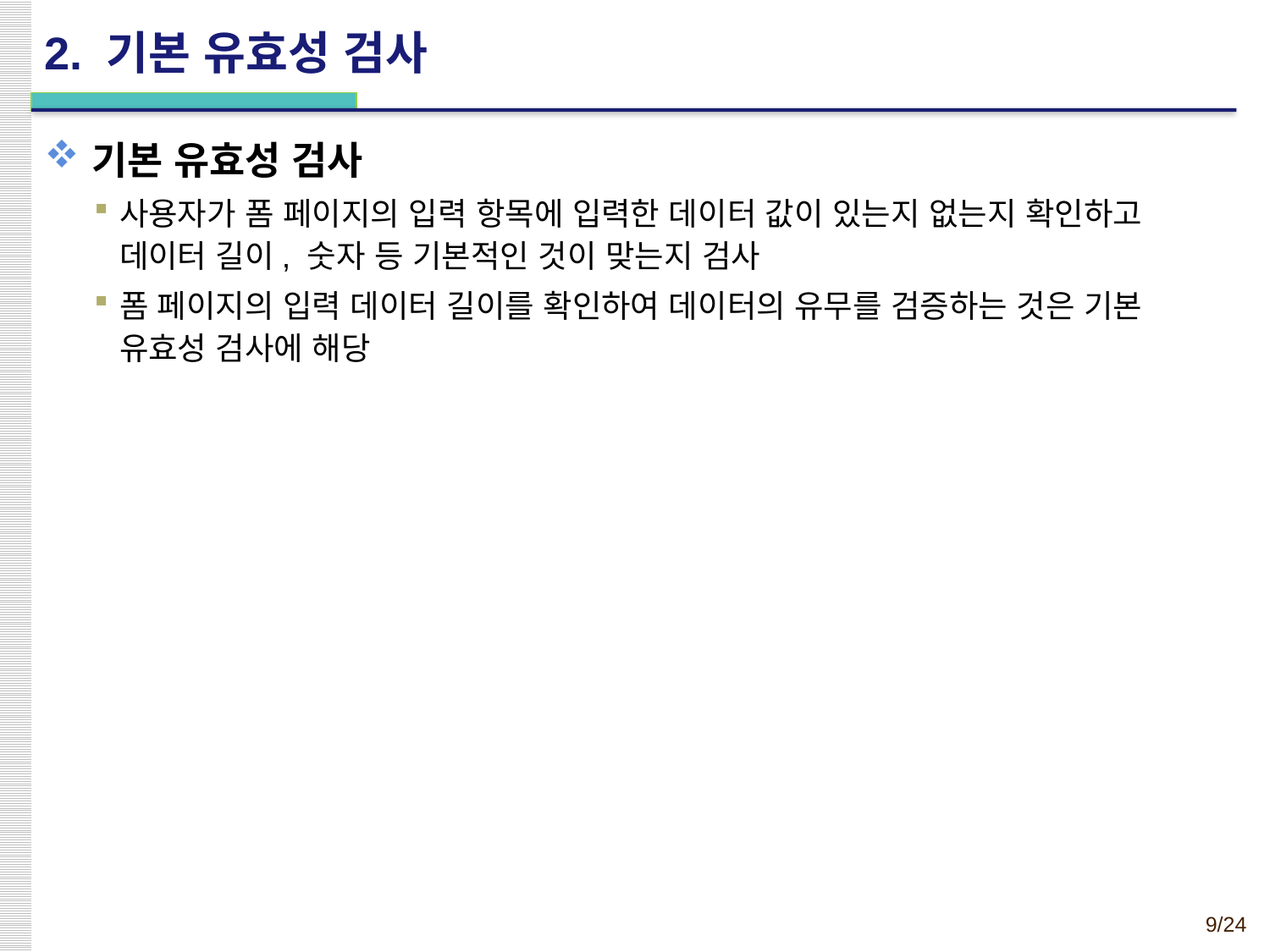

# 2. 기본 유효성 검사
기본 유효성 검사
사용자가 폼 페이지의 입력 항목에 입력한 데이터 값이 있는지 없는지 확인하고 데이터 길이, 숫자 등 기본적인 것이 맞는지 검사
폼 페이지의 입력 데이터 길이를 확인하여 데이터의 유무를 검증하는 것은 기본 유효성 검사에 해당